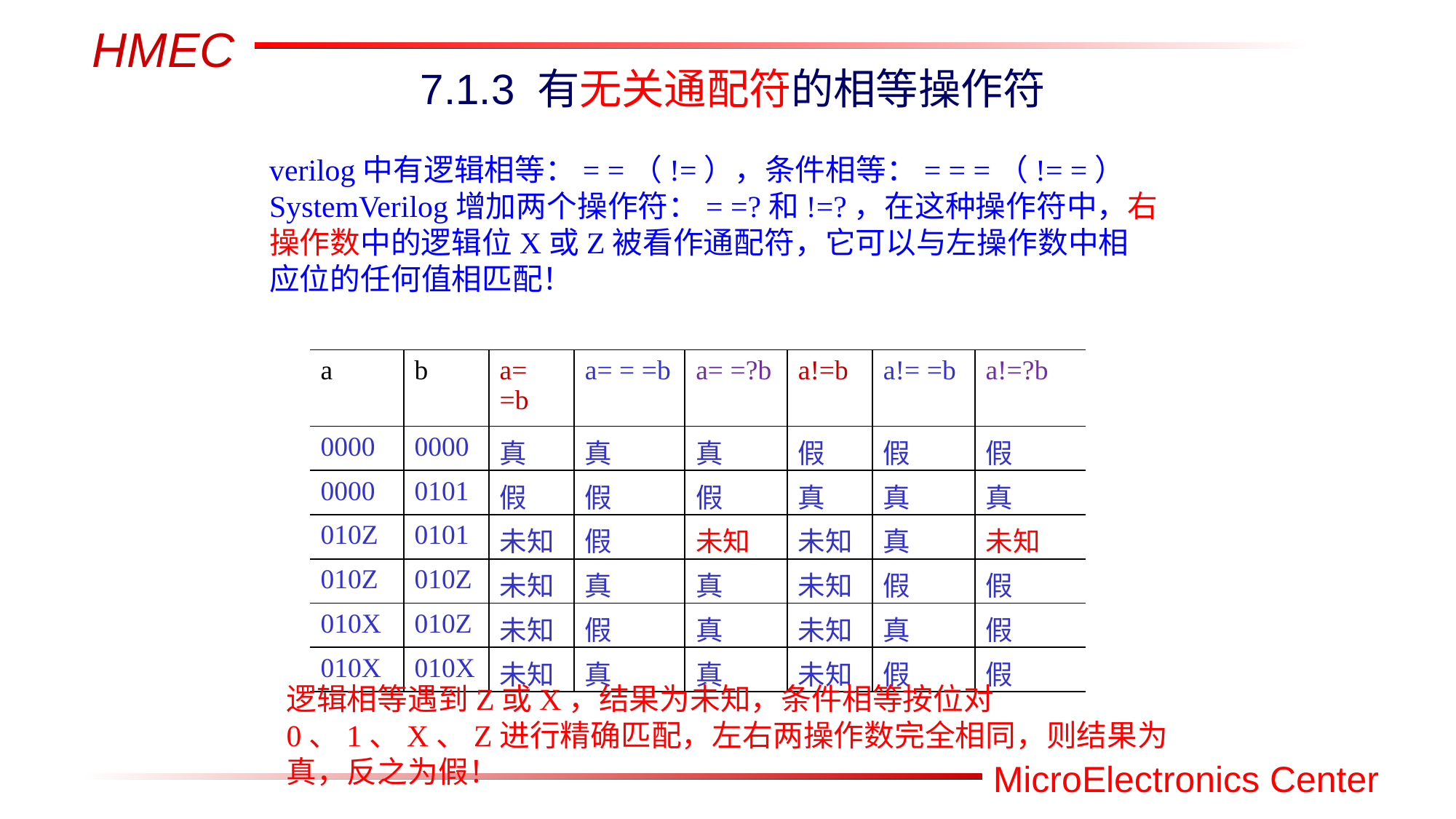

7.1.3 有无关通配符的相等操作符
verilog中有逻辑相等：= =（!=），条件相等：= = =（!= =）
SystemVerilog增加两个操作符：= =?和!=?，在这种操作符中，右操作数中的逻辑位X或Z被看作通配符，它可以与左操作数中相应位的任何值相匹配！
| a | b | a= =b | a= = =b | a= =?b | a!=b | a!= =b | a!=?b |
| --- | --- | --- | --- | --- | --- | --- | --- |
| 0000 | 0000 | 真 | 真 | 真 | 假 | 假 | 假 |
| 0000 | 0101 | 假 | 假 | 假 | 真 | 真 | 真 |
| 010Z | 0101 | 未知 | 假 | 未知 | 未知 | 真 | 未知 |
| 010Z | 010Z | 未知 | 真 | 真 | 未知 | 假 | 假 |
| 010X | 010Z | 未知 | 假 | 真 | 未知 | 真 | 假 |
| 010X | 010X | 未知 | 真 | 真 | 未知 | 假 | 假 |
逻辑相等遇到Z或X，结果为未知，条件相等按位对0、1、X、Z进行精确匹配，左右两操作数完全相同，则结果为真，反之为假！